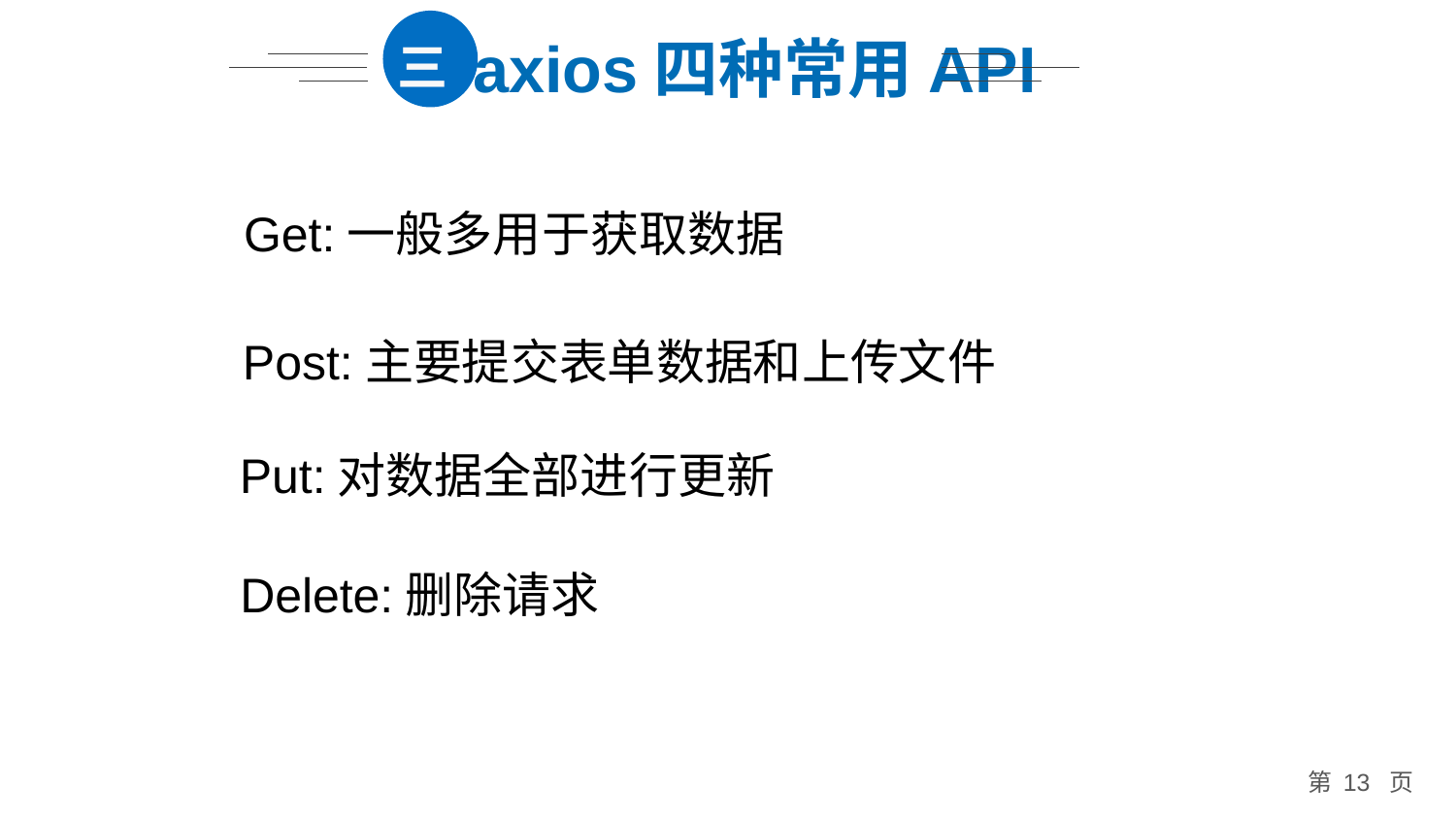

三
axios四种常用API
Get:一般多用于获取数据
Post:主要提交表单数据和上传文件

Put:对数据全部进行更新
Delete:删除请求